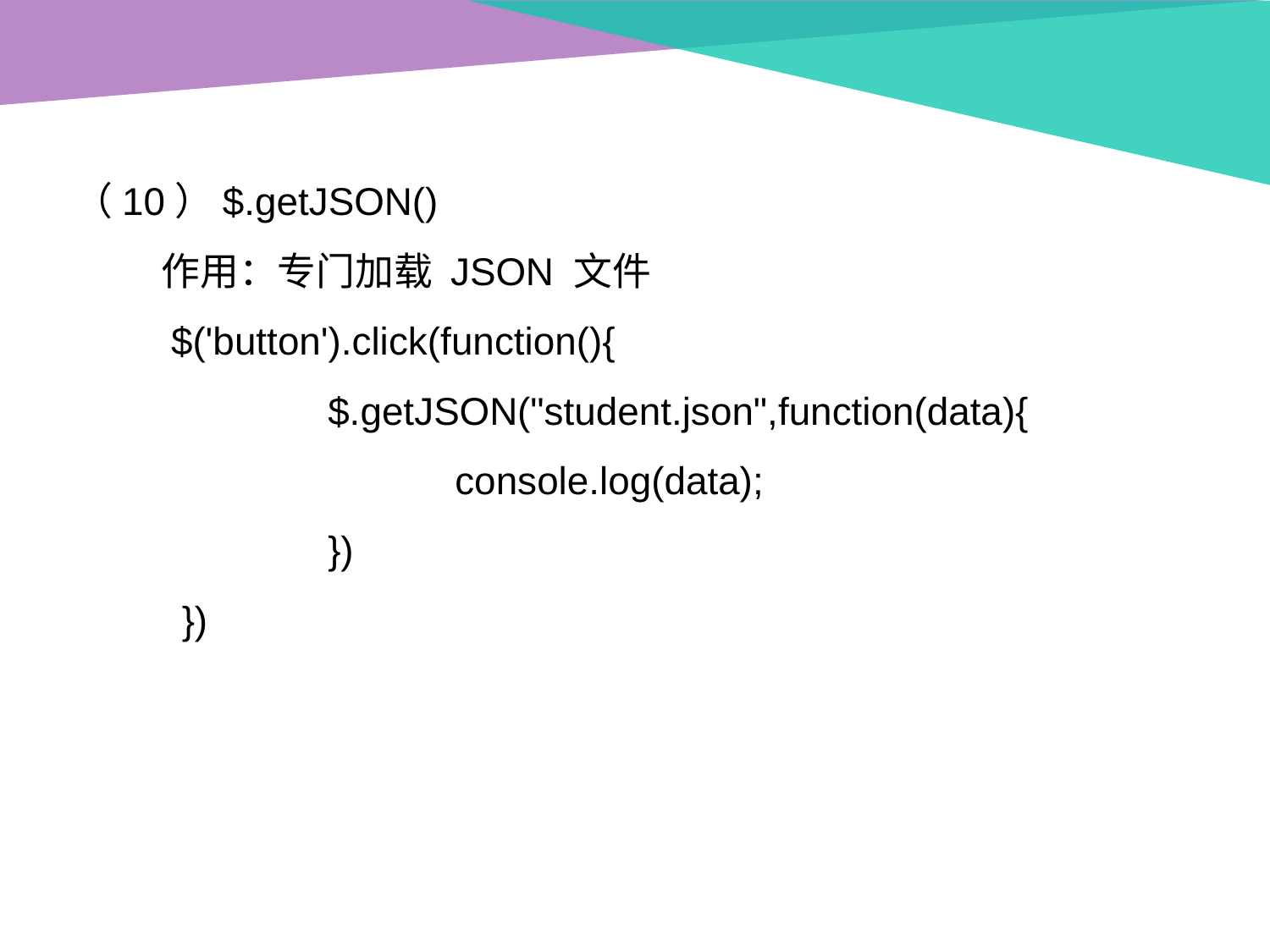

（10）$.getJSON()
         作用：专门加载 JSON 文件
         $('button').click(function(){
		$.getJSON("student.json",function(data){
			console.log(data);
		})
          })